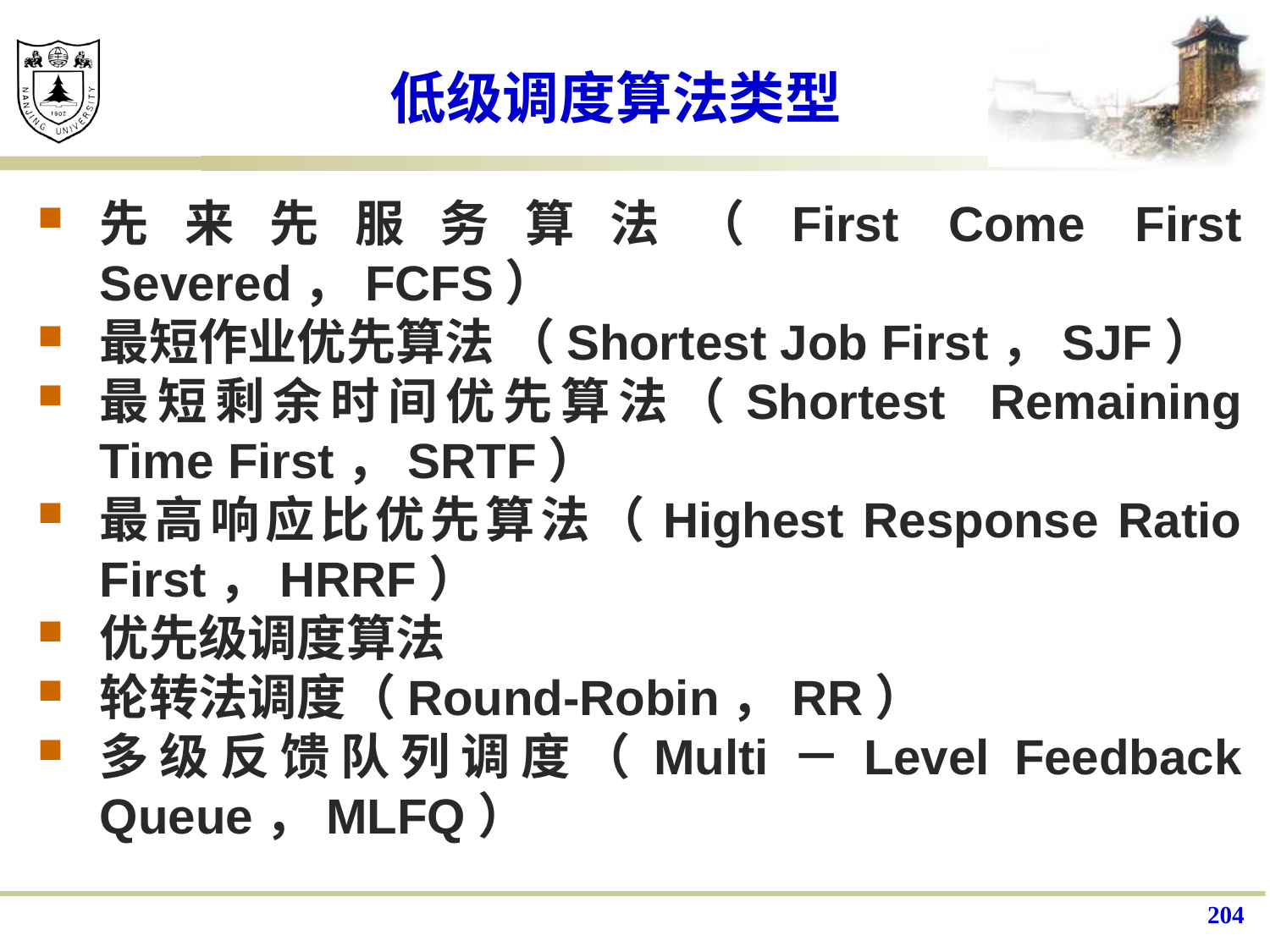

# 低级调度算法类型
先来先服务算法（First Come First Severed，FCFS）
最短作业优先算法 （Shortest Job First，SJF）
最短剩余时间优先算法（Shortest  Remaining Time First，SRTF）
最高响应比优先算法（Highest Response Ratio First，HRRF）
优先级调度算法
轮转法调度（Round-Robin，RR）
多级反馈队列调度（Multi－Level Feedback Queue，MLFQ）

204